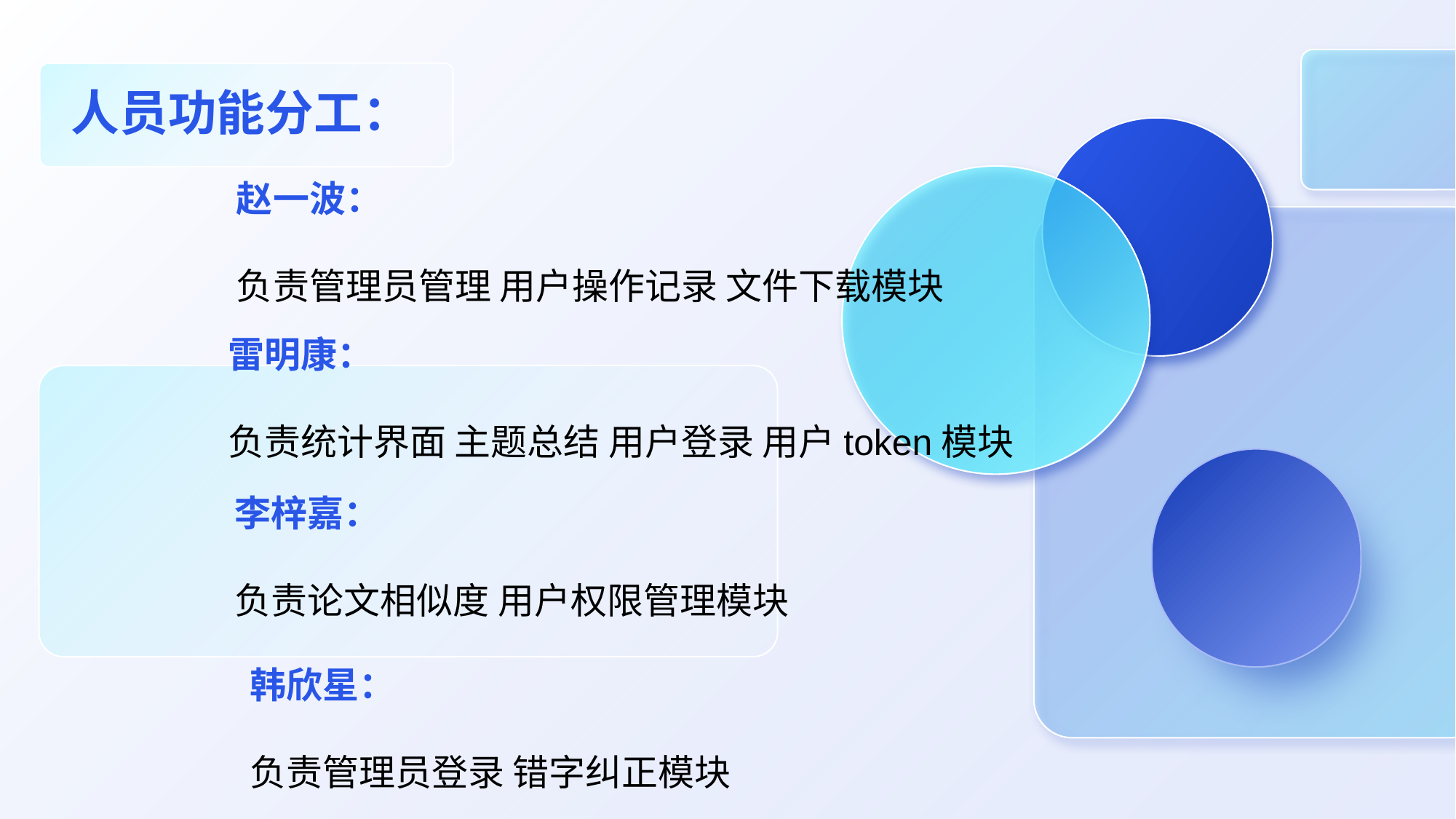

人员功能分工：

赵一波：

负责管理员管理 用户操作记录 文件下载模块

雷明康：

负责统计界面 主题总结 用户登录 用户token模块

李梓嘉：

负责论文相似度 用户权限管理模块
韩欣星：

负责管理员登录 错字纠正模块